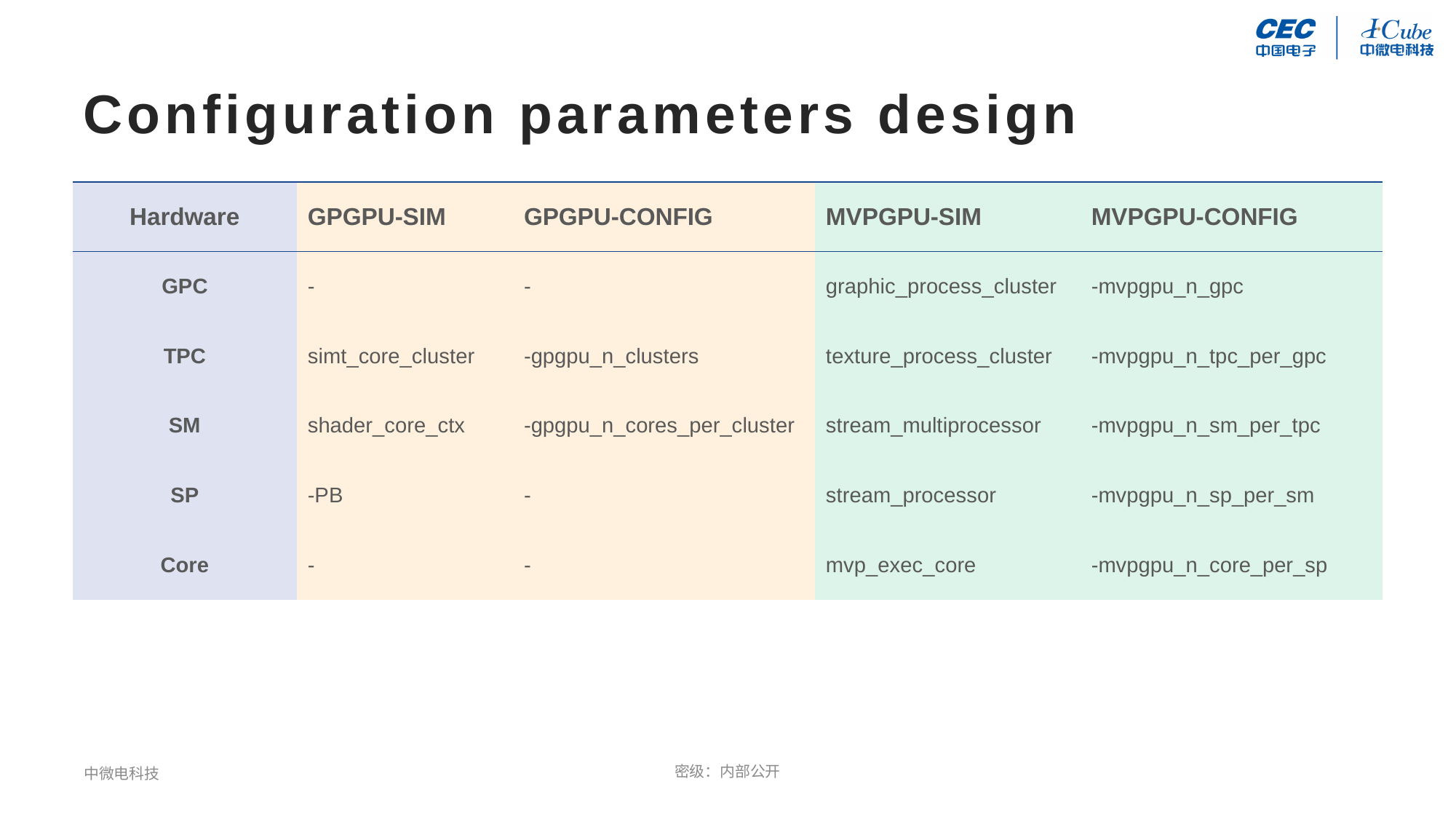

Configuration parameters design
| Hardware | GPGPU-SIM | GPGPU-CONFIG | MVPGPU-SIM | MVPGPU-CONFIG |
| --- | --- | --- | --- | --- |
| GPC | - | - | graphic\_process\_cluster | -mvpgpu\_n\_gpc |
| TPC | simt\_core\_cluster | -gpgpu\_n\_clusters | texture\_process\_cluster | -mvpgpu\_n\_tpc\_per\_gpc |
| SM | shader\_core\_ctx | -gpgpu\_n\_cores\_per\_cluster | stream\_multiprocessor | -mvpgpu\_n\_sm\_per\_tpc |
| SP | -PB | - | stream\_processor | -mvpgpu\_n\_sp\_per\_sm |
| Core | - | - | mvp\_exec\_core | -mvpgpu\_n\_core\_per\_sp |
中微电科技
密级：内部公开
10